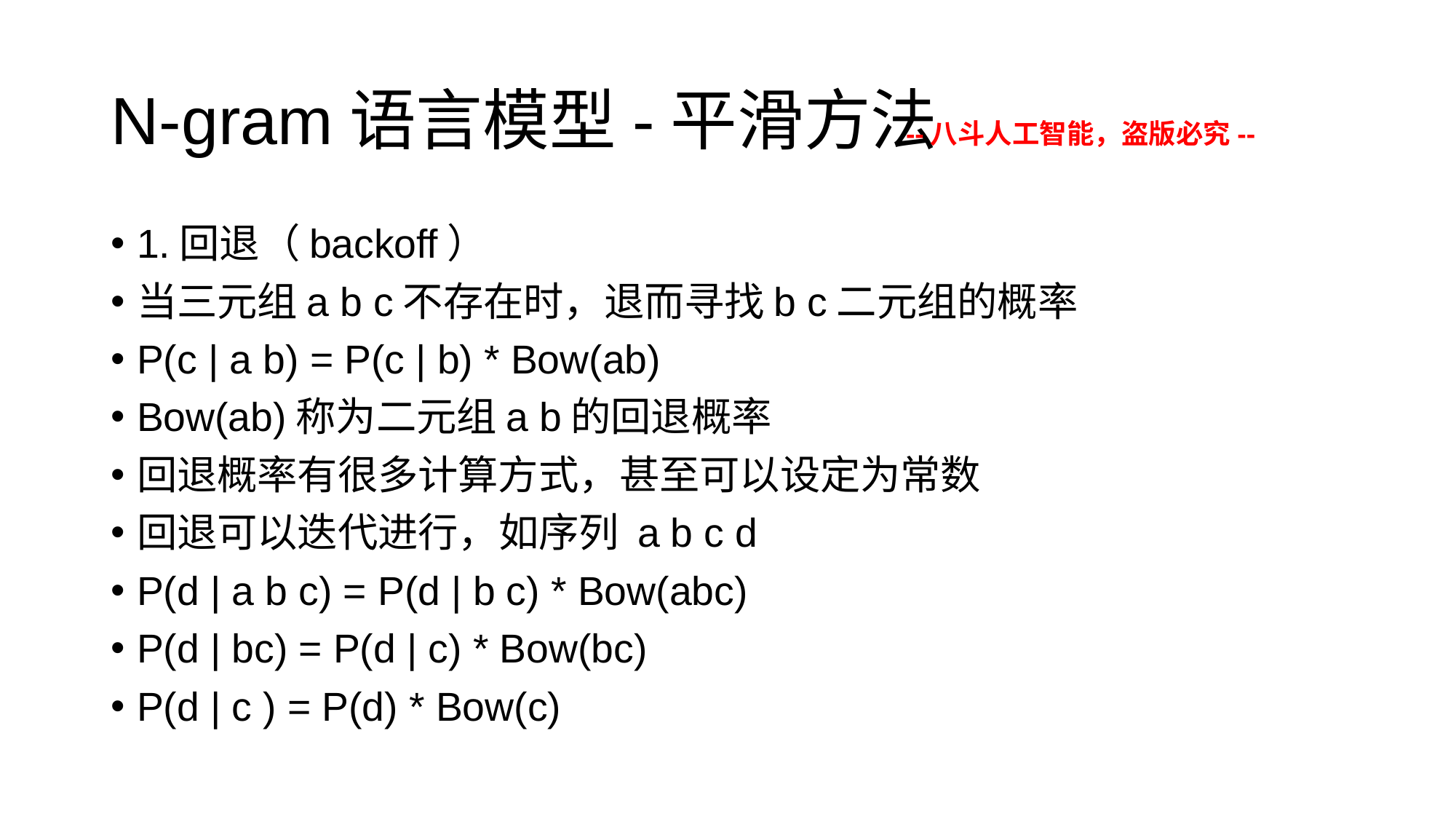

# N-gram语言模型-平滑方法
--八斗人工智能，盗版必究--
1.回退（backoff）
当三元组a b c不存在时，退而寻找b c二元组的概率
P(c | a b) = P(c | b) * Bow(ab)
Bow(ab)称为二元组a b的回退概率
回退概率有很多计算方式，甚至可以设定为常数
回退可以迭代进行，如序列 a b c d
P(d | a b c) = P(d | b c) * Bow(abc)
P(d | bc) = P(d | c) * Bow(bc)
P(d | c ) = P(d) * Bow(c)